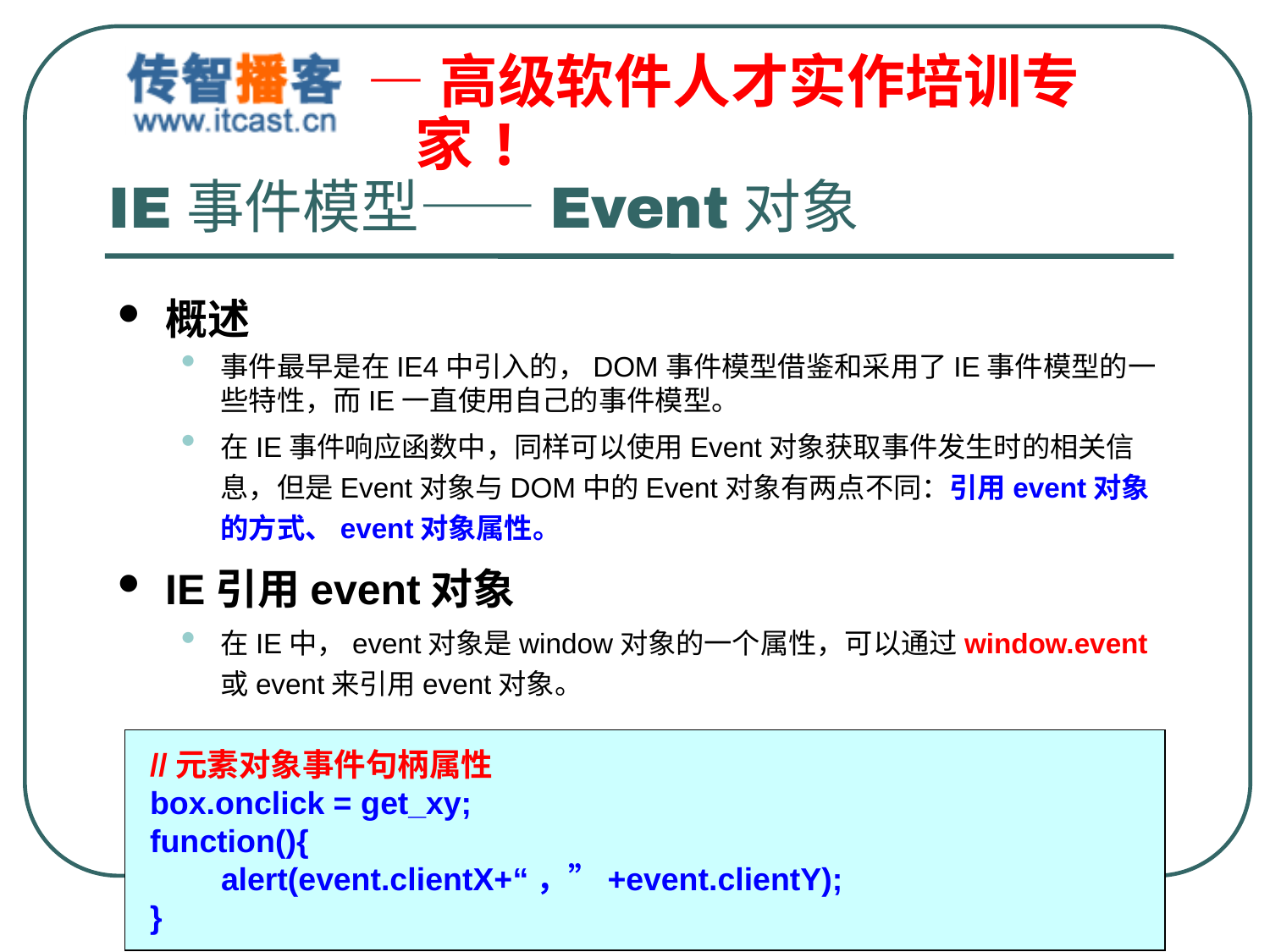

# IE事件模型——Event对象
概述
事件最早是在IE4中引入的，DOM事件模型借鉴和采用了IE事件模型的一些特性，而IE一直使用自己的事件模型。
在IE事件响应函数中，同样可以使用Event对象获取事件发生时的相关信息，但是Event对象与DOM中的Event对象有两点不同：引用event对象的方式、event对象属性。
IE引用event对象
在IE中，event对象是window对象的一个属性，可以通过window.event或event来引用event对象。
//元素对象事件句柄属性
box.onclick = get_xy;
function(){
        alert(event.clientX+“，”+event.clientY);
}